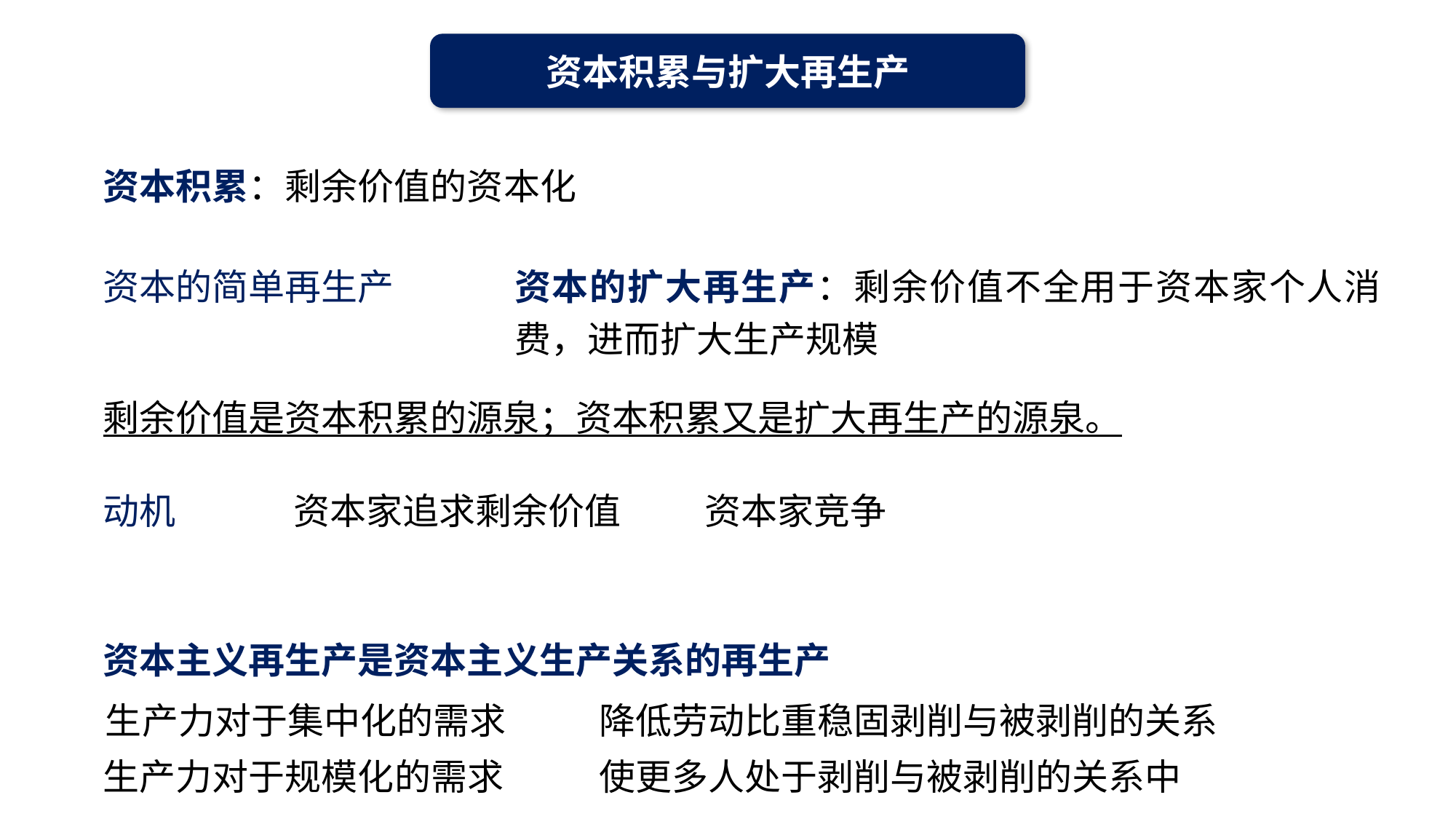

资本积累与扩大再生产
资本积累：剩余价值的资本化
资本的简单再生产
资本的扩大再生产：剩余价值不全用于资本家个人消费，进而扩大生产规模
剩余价值是资本积累的源泉；资本积累又是扩大再生产的源泉。
资本家竞争
动机
资本家追求剩余价值
资本主义再生产是资本主义生产关系的再生产
生产力对于集中化的需求
降低劳动比重稳固剥削与被剥削的关系
生产力对于规模化的需求
使更多人处于剥削与被剥削的关系中